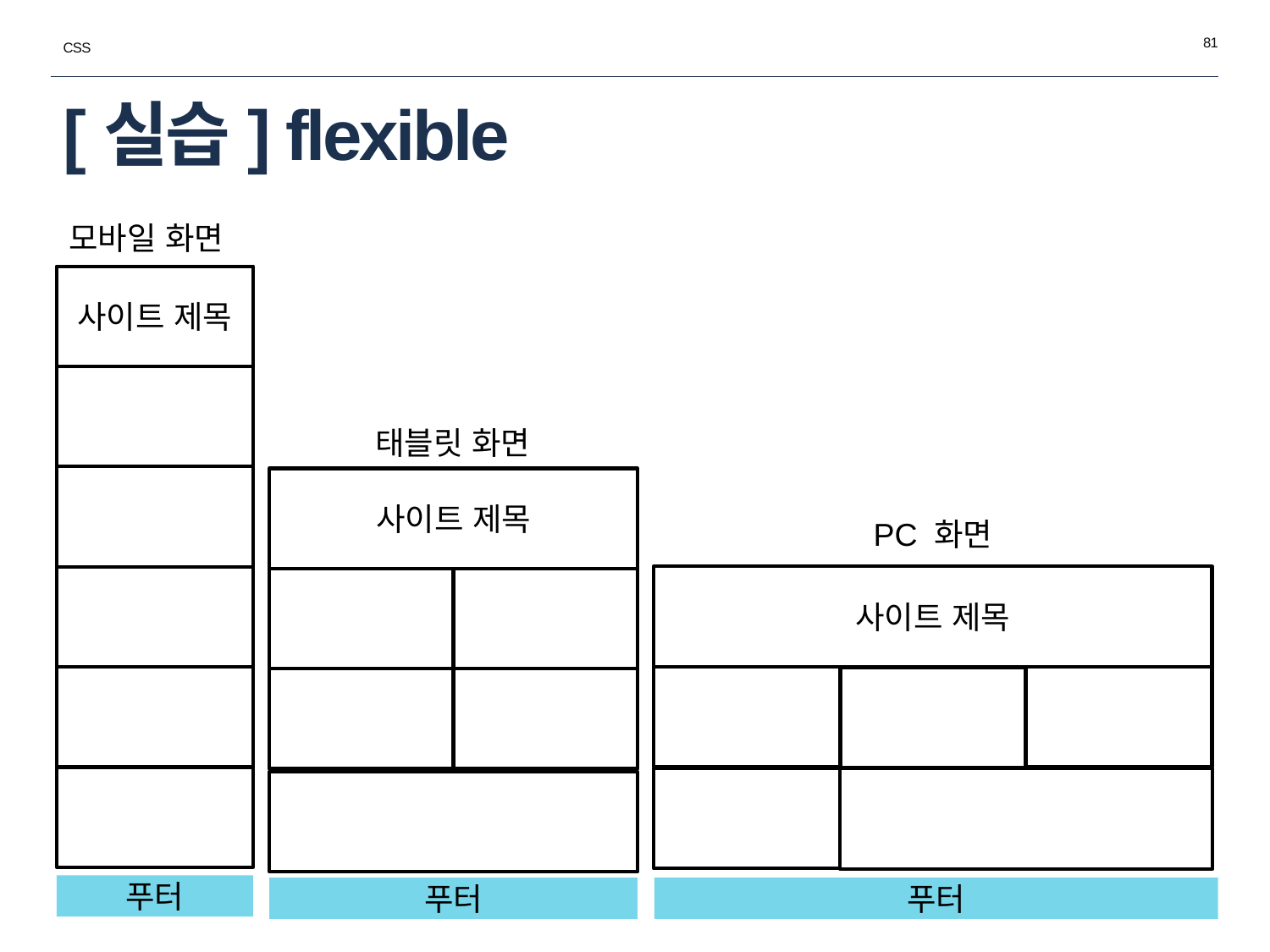

81
CSS
# [실습] flexible
모바일 화면
사이트 제목

푸터
태블릿 화면
사이트 제목

푸터
PC 화면
사이트 제목

푸터